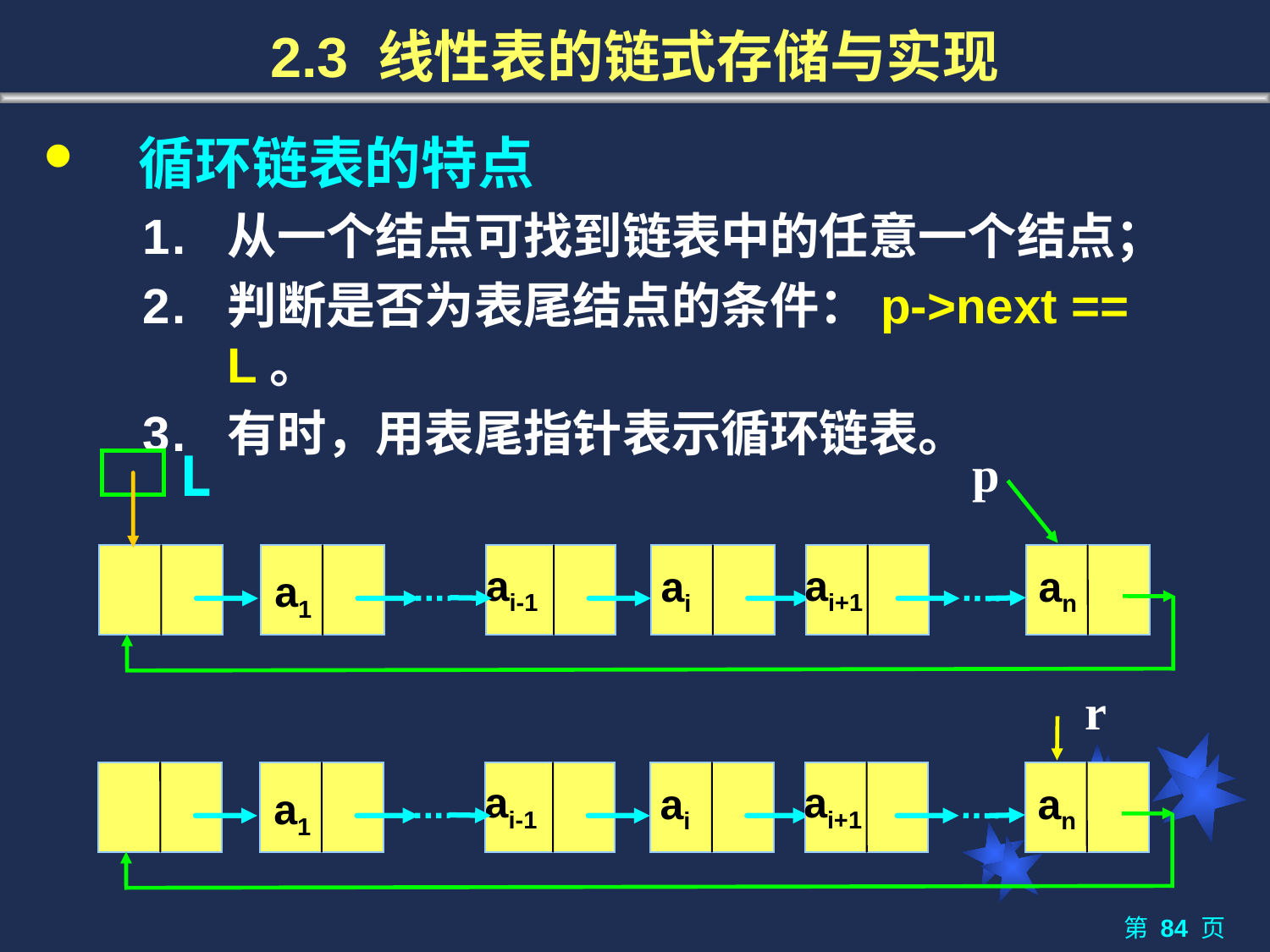

# 2.3 线性表的链式存储与实现
循环链表的特点
从一个结点可找到链表中的任意一个结点；
判断是否为表尾结点的条件：p->next == L。
有时，用表尾指针表示循环链表。
p

L

ai-1
ai+1
ai
an
n
a1

r

ai-1
ai+1
ai
an
n
a1

第 84 页